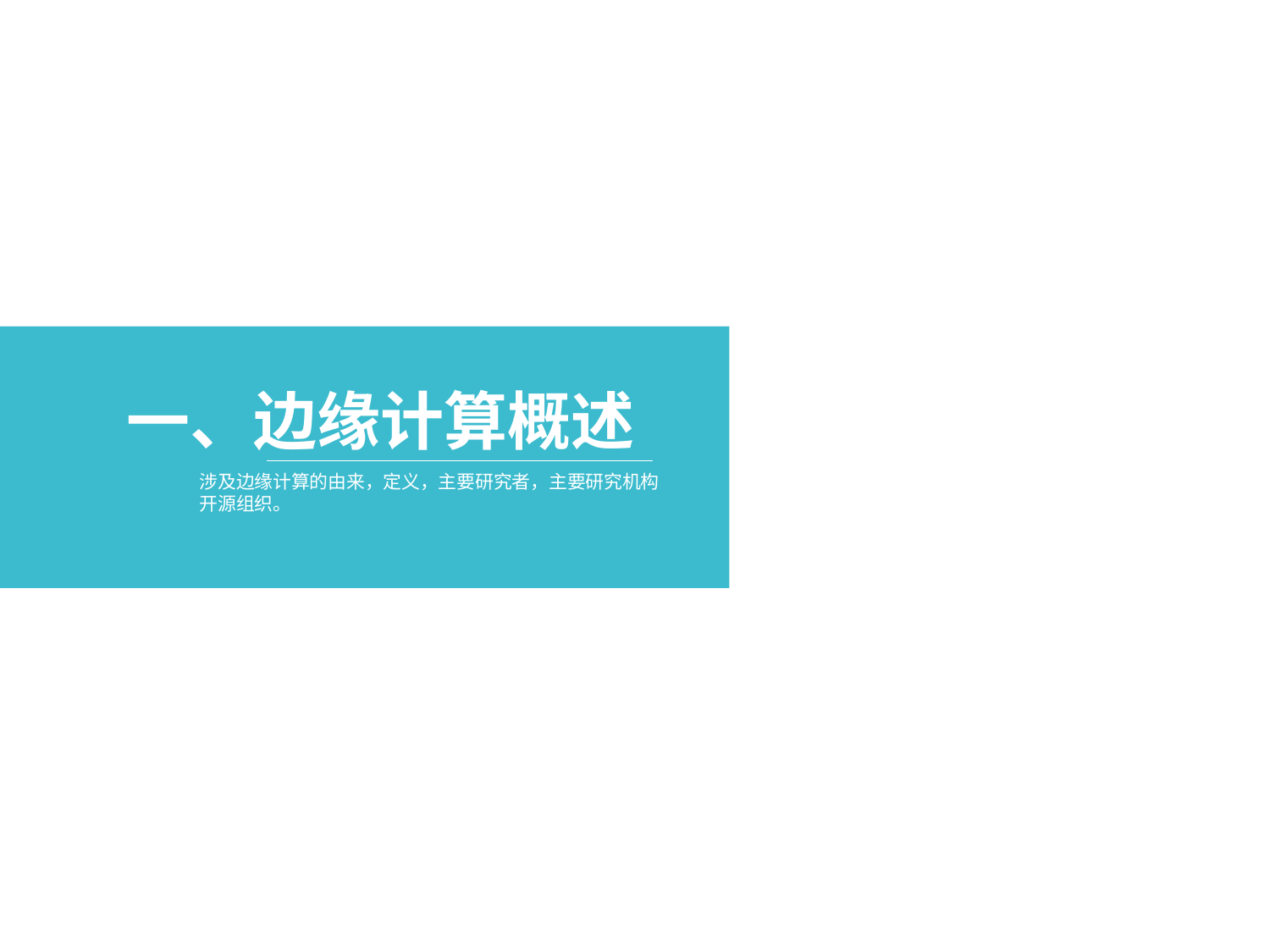

一、边缘计算概述
涉及边缘计算的由来，定义，主要研究者，主要研究机构
开源组织。